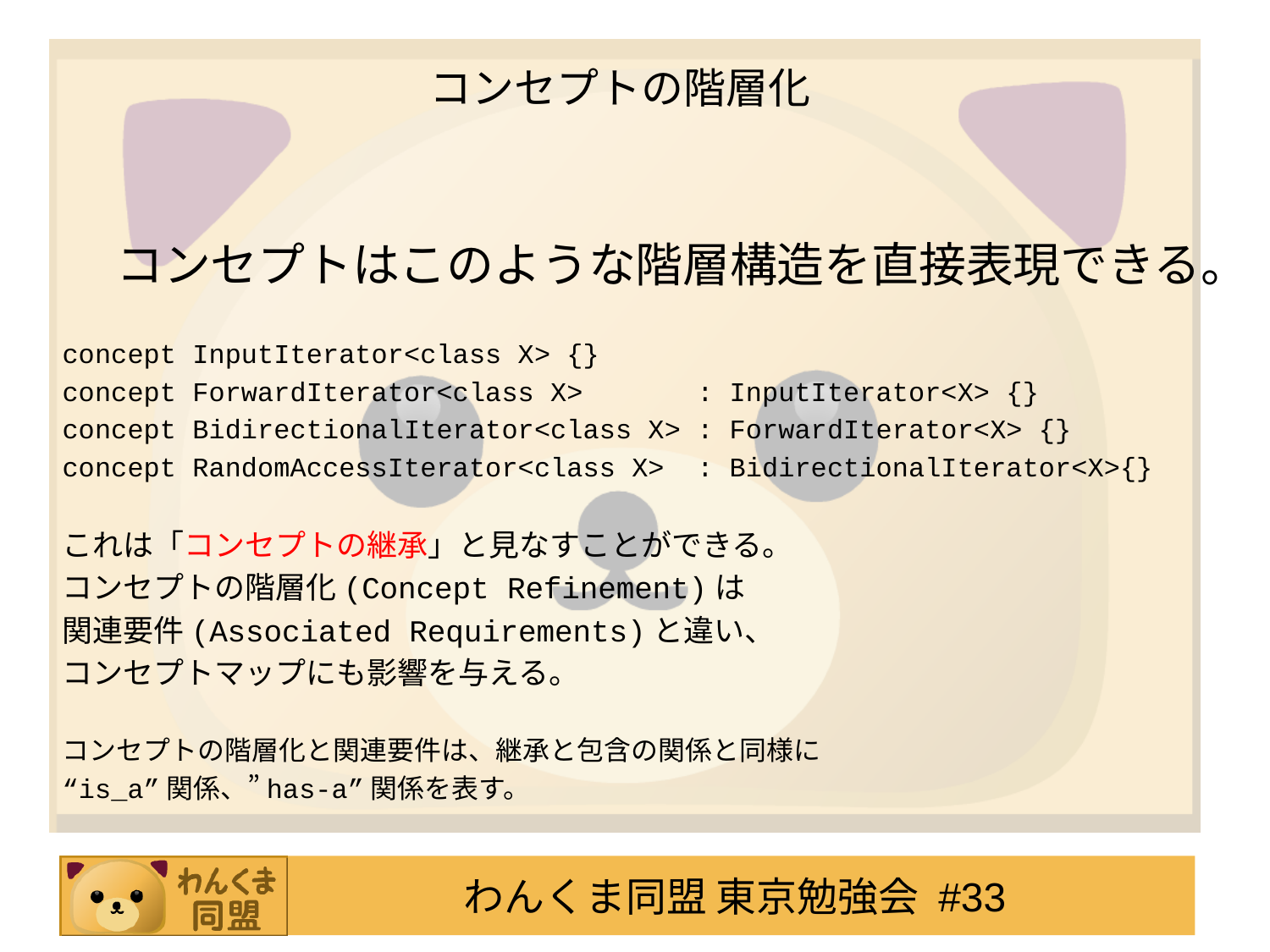

# コンセプトの階層化
　コンセプトはこのような階層構造を直接表現できる。

concept InputIterator<class X> {}
concept ForwardIterator<class X>       : InputIterator<X> {}
concept BidirectionalIterator<class X> : ForwardIterator<X> {}
concept RandomAccessIterator<class X>  : BidirectionalIterator<X>{}

これは「コンセプトの継承」と見なすことができる。
コンセプトの階層化(Concept Refinement)は
関連要件(Associated Requirements)と違い、
コンセプトマップにも影響を与える。

コンセプトの階層化と関連要件は、継承と包含の関係と同様に
“is_a”関係、”has-a”関係を表す。